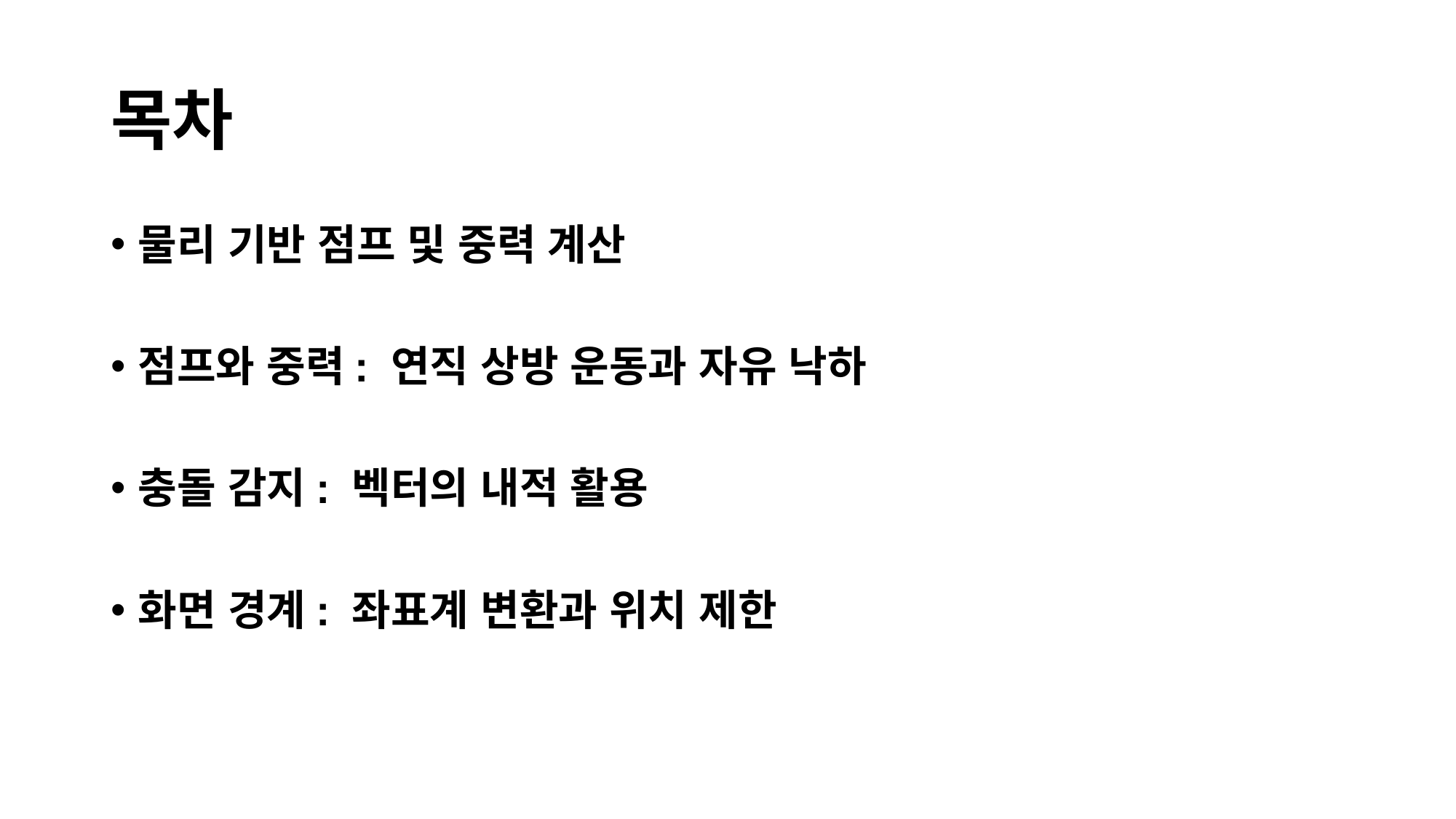

# 목차
물리 기반 점프 및 중력 계산

점프와 중력: 연직 상방 운동과 자유 낙하

충돌 감지: 벡터의 내적 활용

화면 경계: 좌표계 변환과 위치 제한